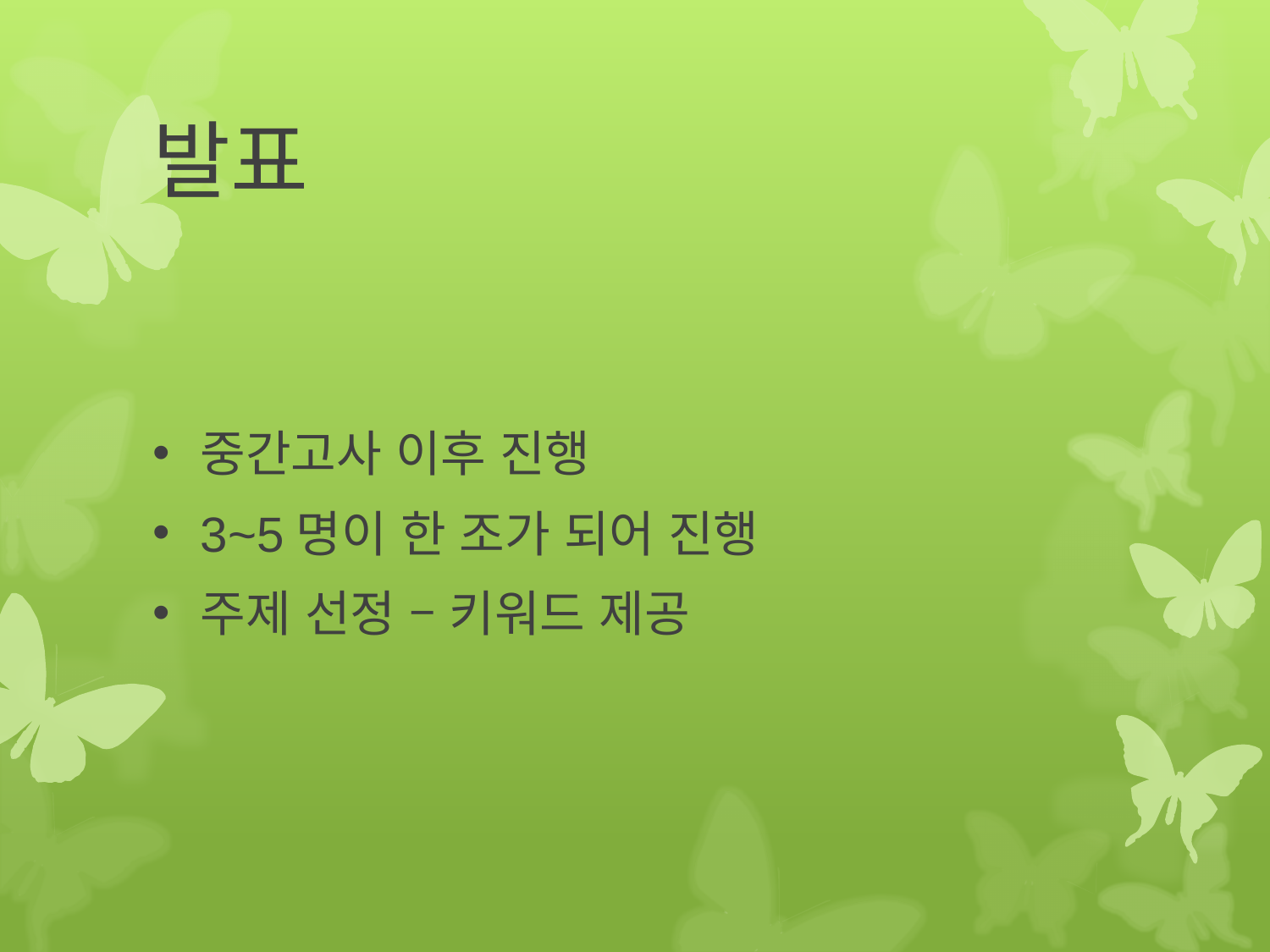

# 발표
중간고사 이후 진행
3~5명이 한 조가 되어 진행
주제 선정 – 키워드 제공